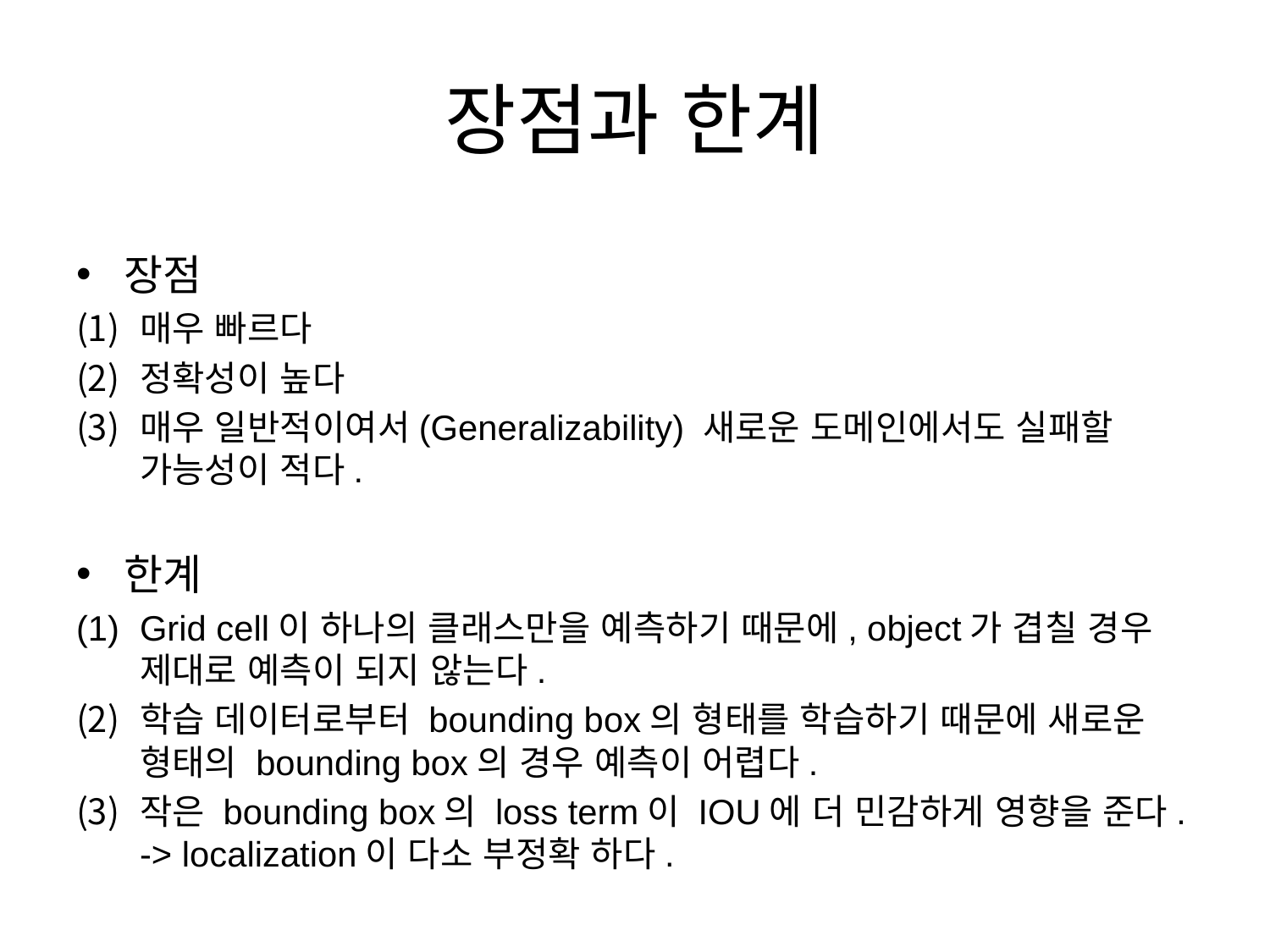

# 장점과 한계
장점
매우 빠르다
정확성이 높다
매우 일반적이여서(Generalizability) 새로운 도메인에서도 실패할 가능성이 적다.

한계
Grid cell이 하나의 클래스만을 예측하기 때문에, object가 겹칠 경우 제대로 예측이 되지 않는다.
학습 데이터로부터 bounding box의 형태를 학습하기 때문에 새로운 형태의 bounding box의 경우 예측이 어렵다.
작은 bounding box의 loss term이 IOU에 더 민감하게 영향을 준다. -> localization이 다소 부정확 하다.